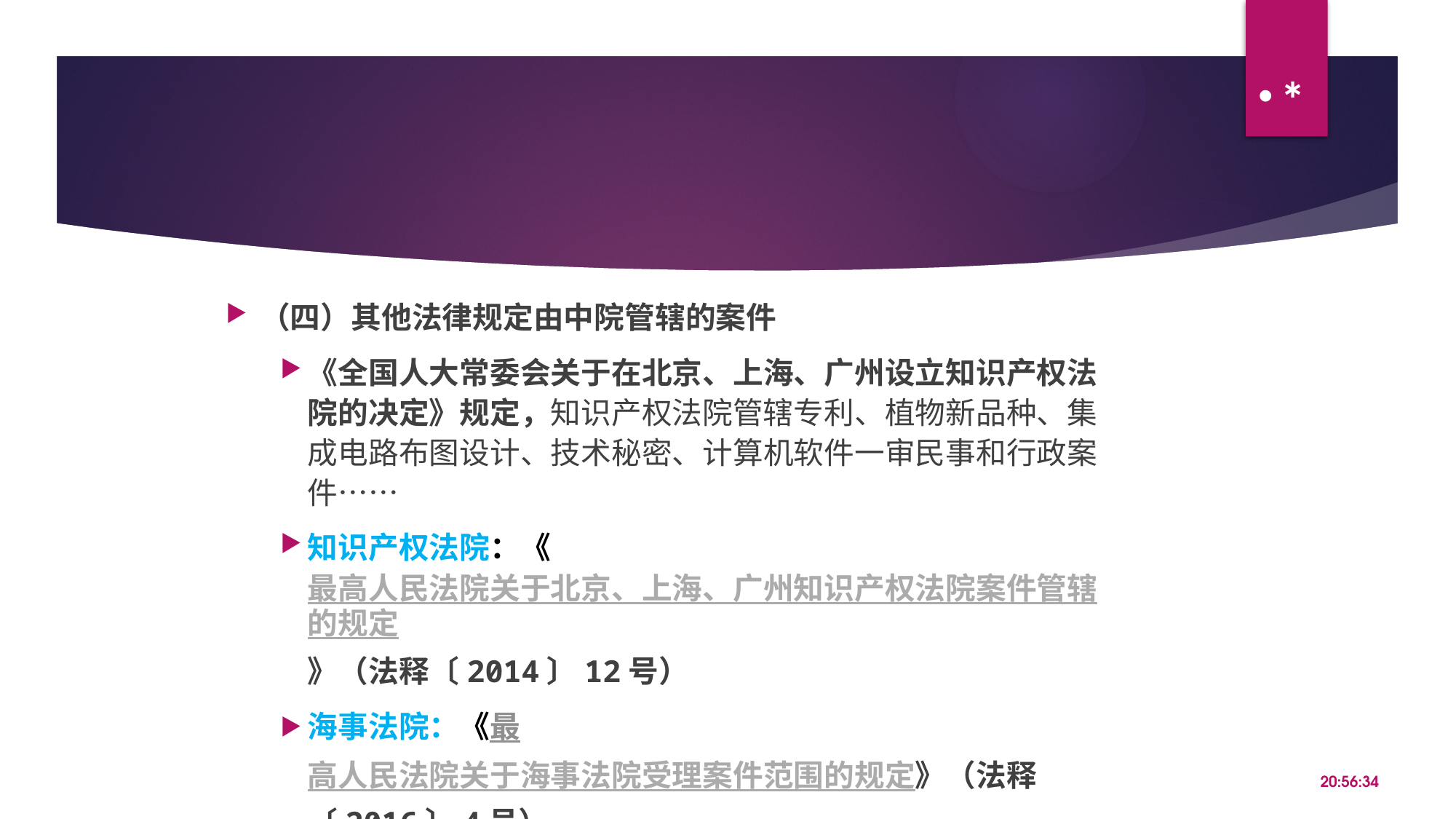

*
#
（四）其他法律规定由中院管辖的案件
《全国人大常委会关于在北京、上海、广州设立知识产权法院的决定》规定，知识产权法院管辖专利、植物新品种、集成电路布图设计、技术秘密、计算机软件一审民事和行政案件……
知识产权法院：《最高人民法院关于北京、上海、广州知识产权法院案件管辖的规定》（法释〔2014〕12号）
海事法院：《最高人民法院关于海事法院受理案件范围的规定》（法释〔2016〕4号）

20:56:34